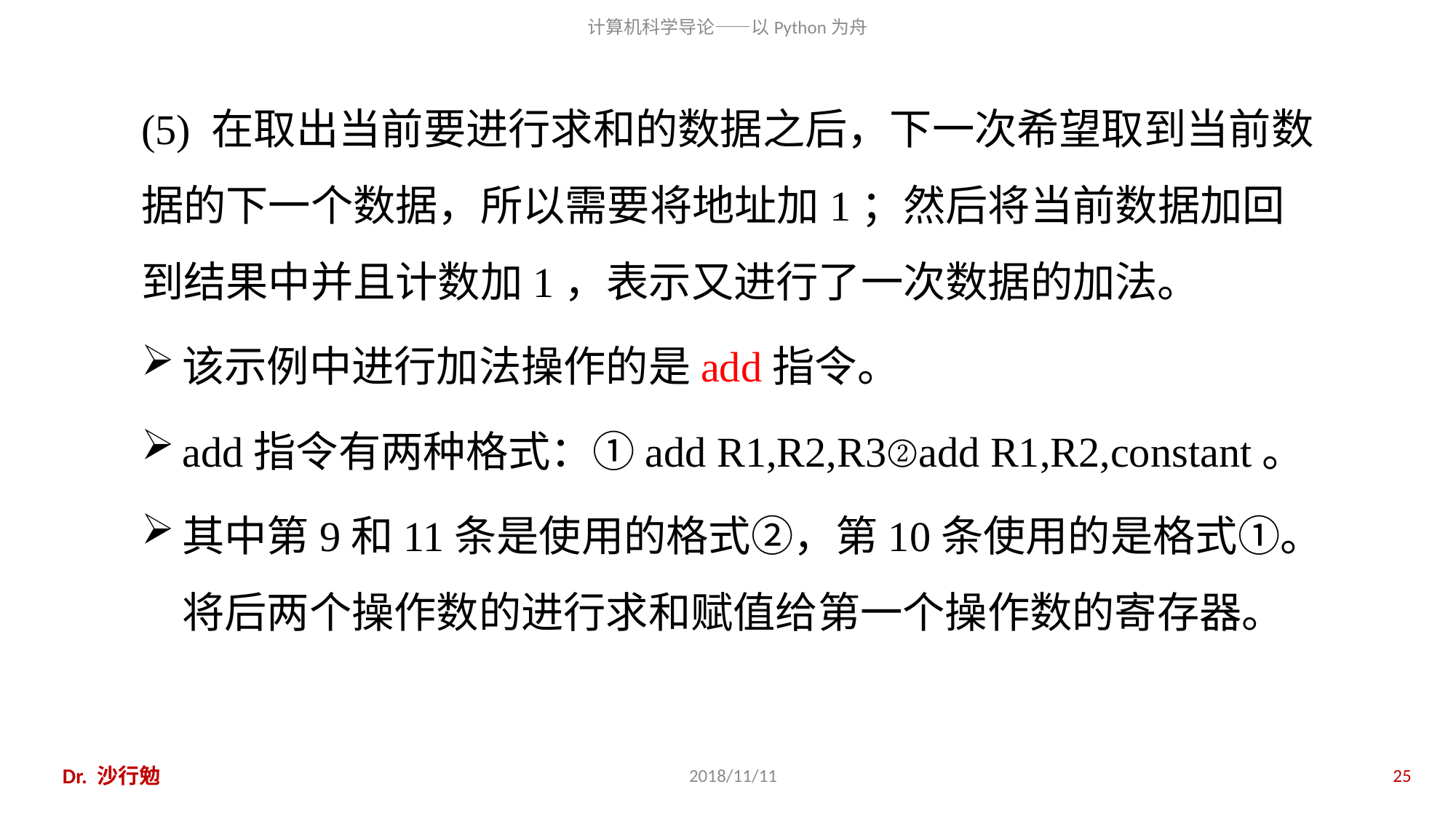

(5) 在取出当前要进行求和的数据之后，下一次希望取到当前数据的下一个数据，所以需要将地址加1；然后将当前数据加回到结果中并且计数加1，表示又进行了一次数据的加法。
该示例中进行加法操作的是add指令。
add指令有两种格式：①add R1,R2,R3②add R1,R2,constant。
其中第9和11条是使用的格式②，第10条使用的是格式①。将后两个操作数的进行求和赋值给第一个操作数的寄存器。
Dr. 沙行勉
2018/11/11
25